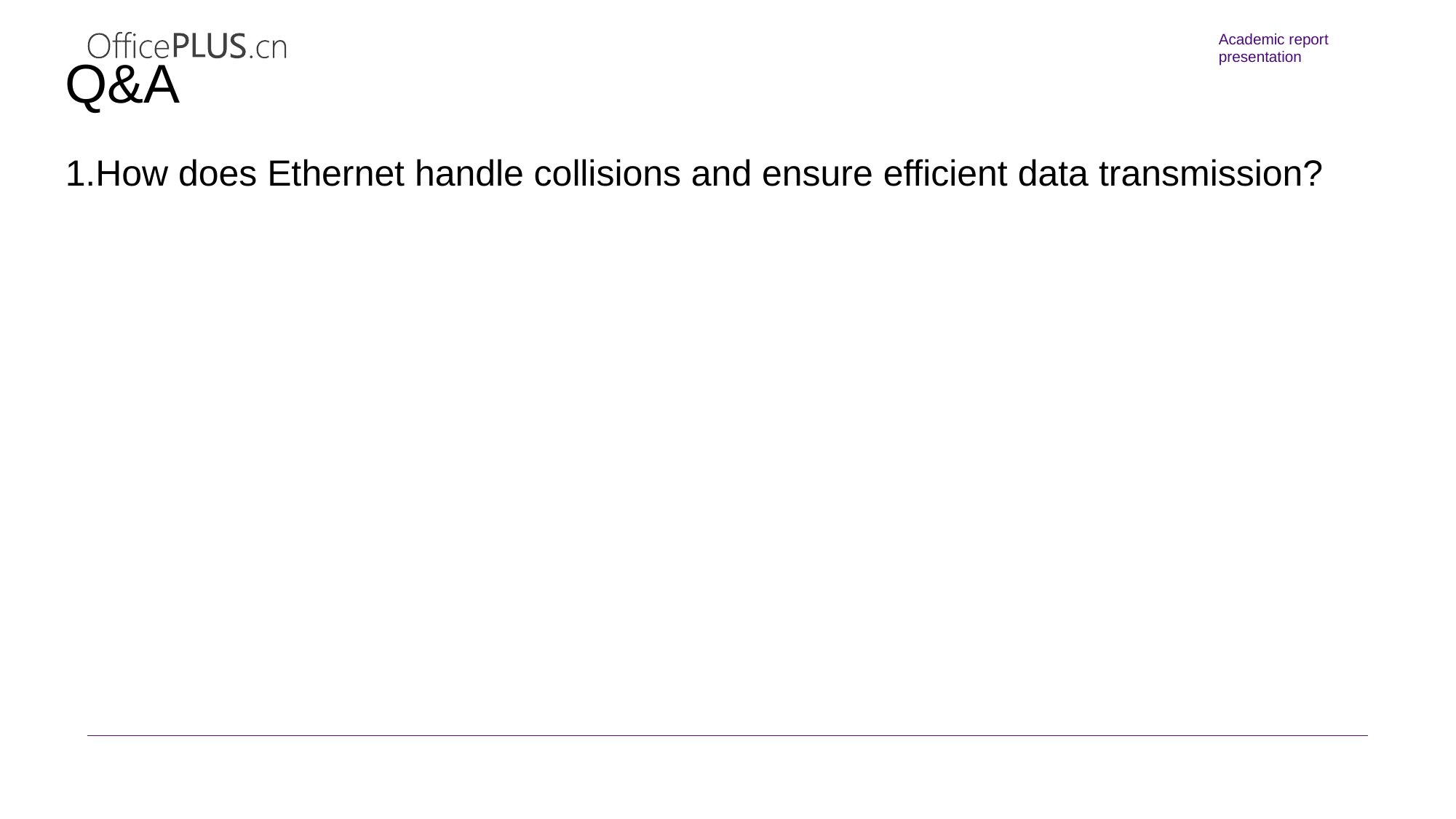

Q&A
1.How does Ethernet handle collisions and ensure efficient data transmission?
请在此输入具体的内容，T内容应当精炼简洁，便于读者快速把握信息。